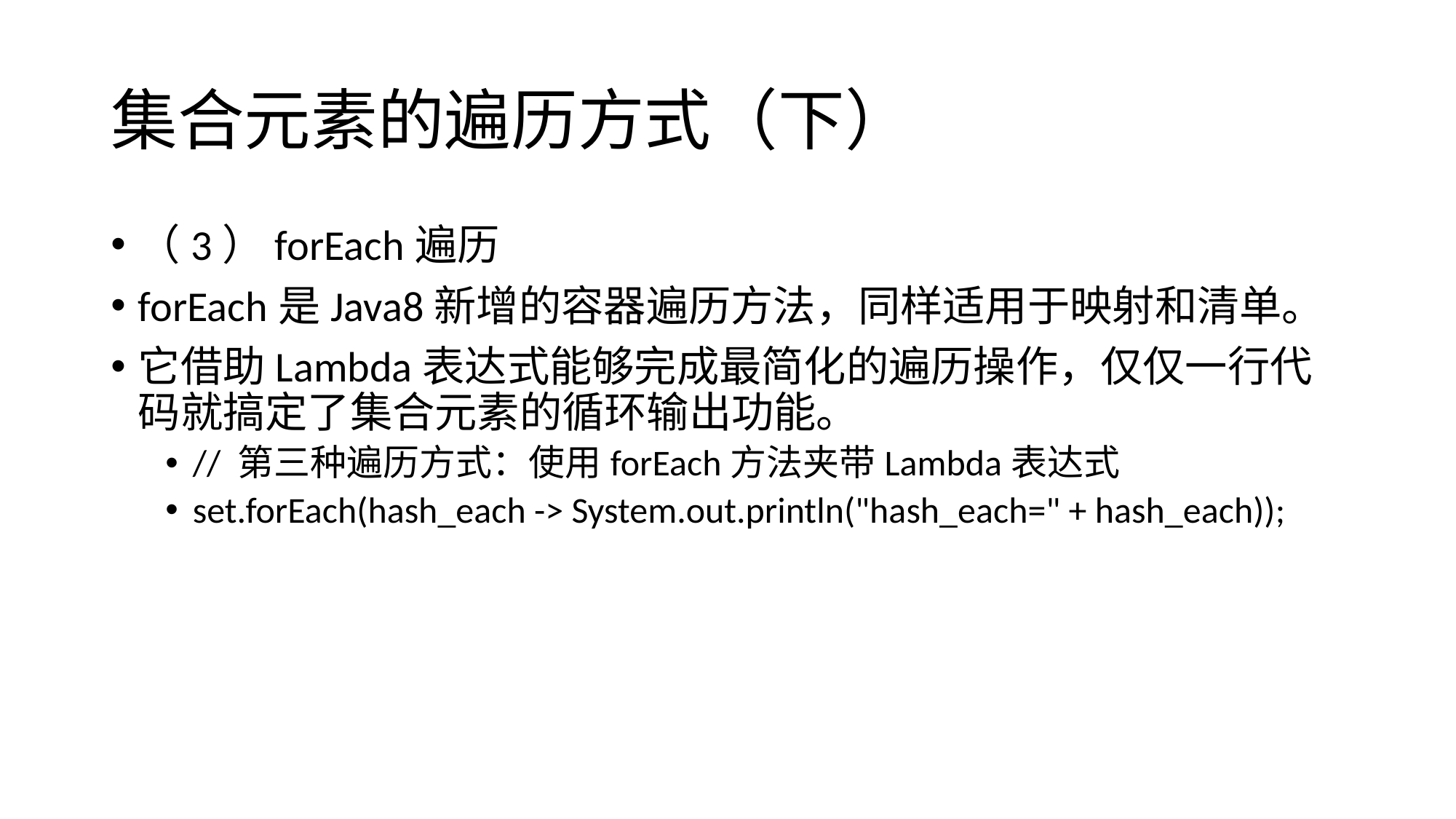

# 集合元素的遍历方式（下）
（3）forEach遍历
forEach是Java8新增的容器遍历方法，同样适用于映射和清单。
它借助Lambda表达式能够完成最简化的遍历操作，仅仅一行代码就搞定了集合元素的循环输出功能。
// 第三种遍历方式：使用forEach方法夹带Lambda表达式
set.forEach(hash_each -> System.out.println("hash_each=" + hash_each));